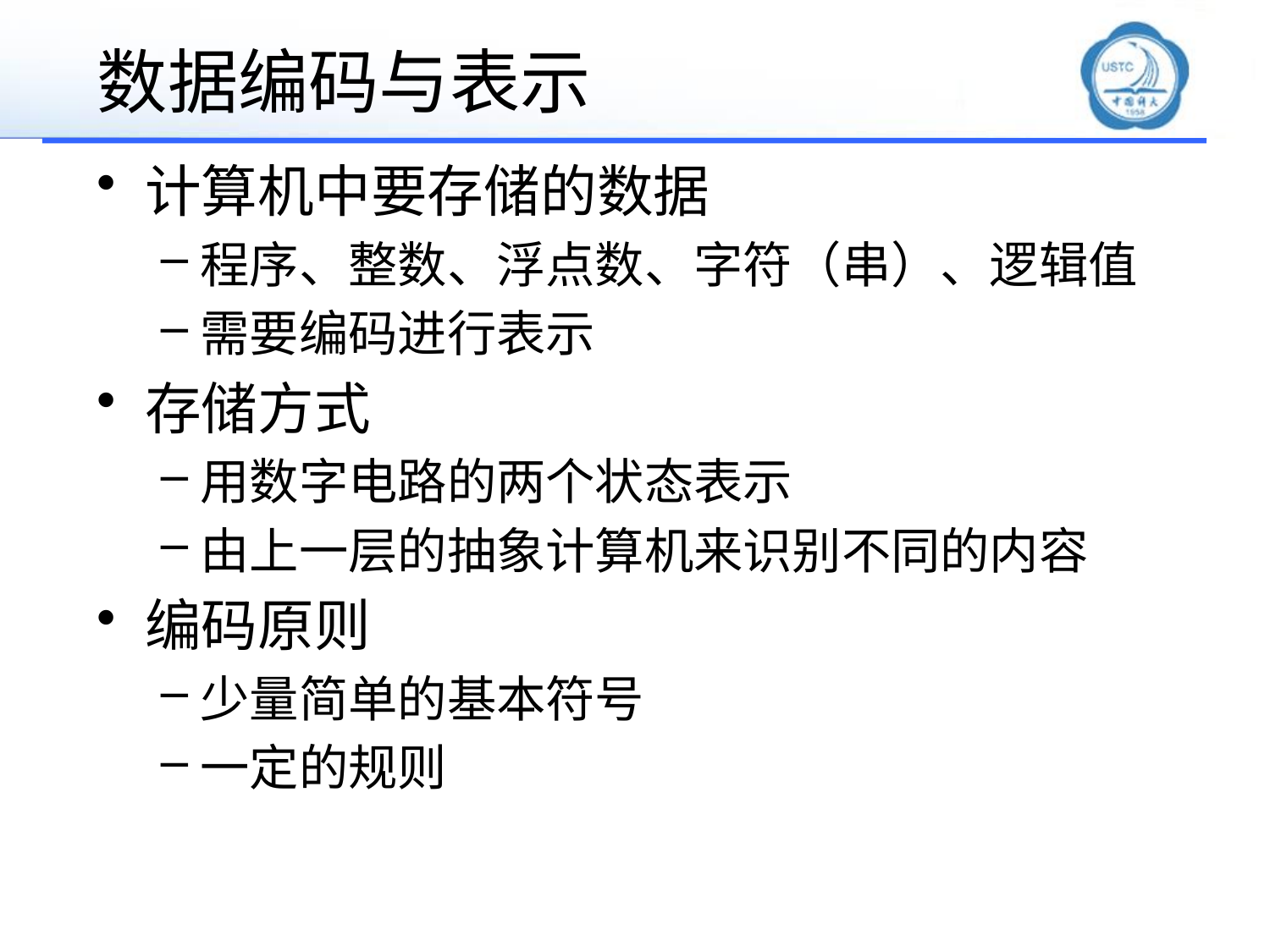

# 数据编码与表示

计算机中要存储的数据
程序、整数、浮点数、字符（串）、逻辑值
需要编码进行表示
存储方式
用数字电路的两个状态表示
由上一层的抽象计算机来识别不同的内容
编码原则
少量简单的基本符号
一定的规则